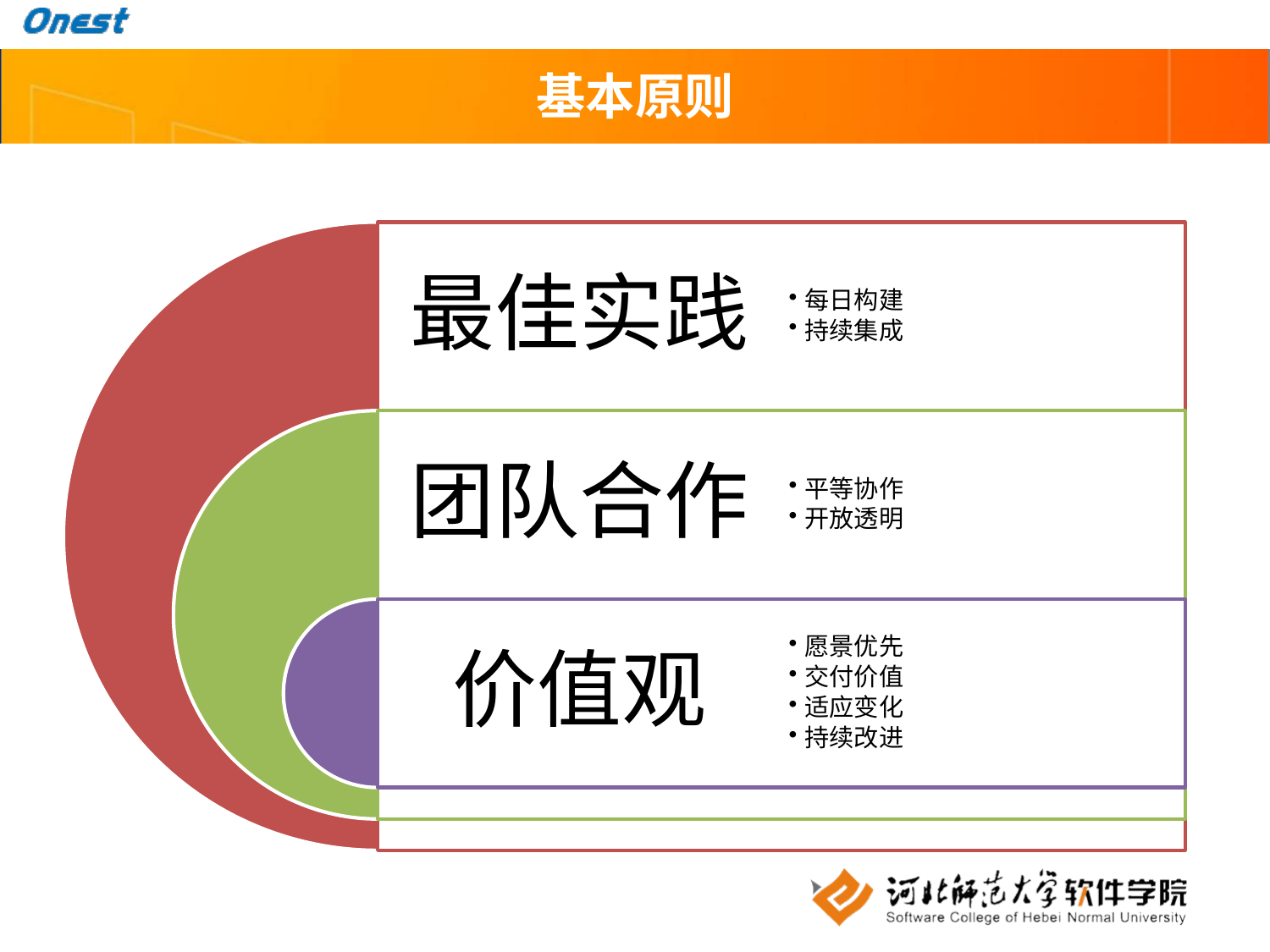

# 基本原则
最佳实践
团队合作
价值观
每日构建
持续集成
平等协作
开放透明
愿景优先
交付价值
适应变化
持续改进